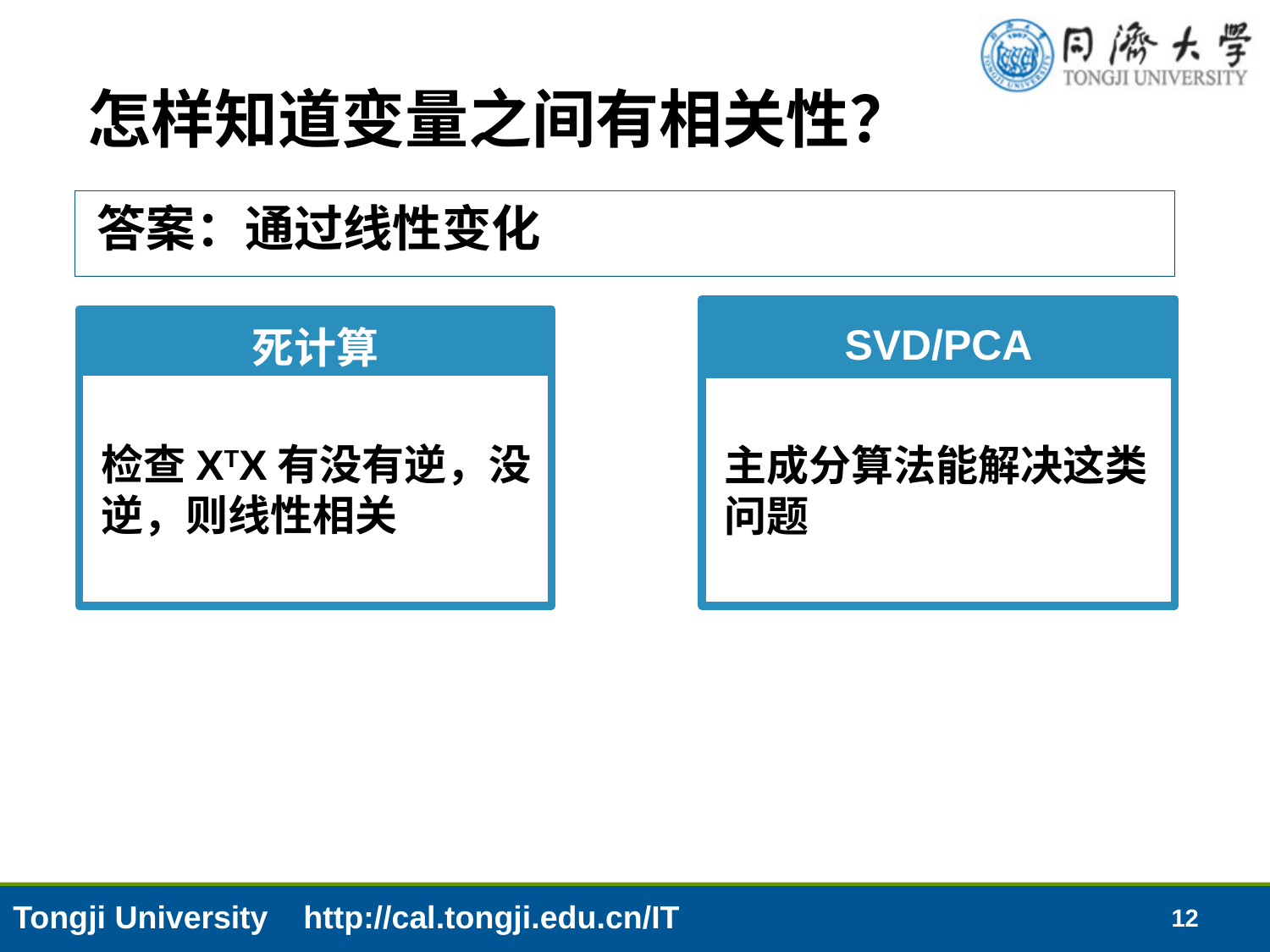

# 怎样知道变量之间有相关性？
答案：通过线性变化
SVD/PCA
主成分算法能解决这类问题
死计算
检查XTX有没有逆，没逆，则线性相关